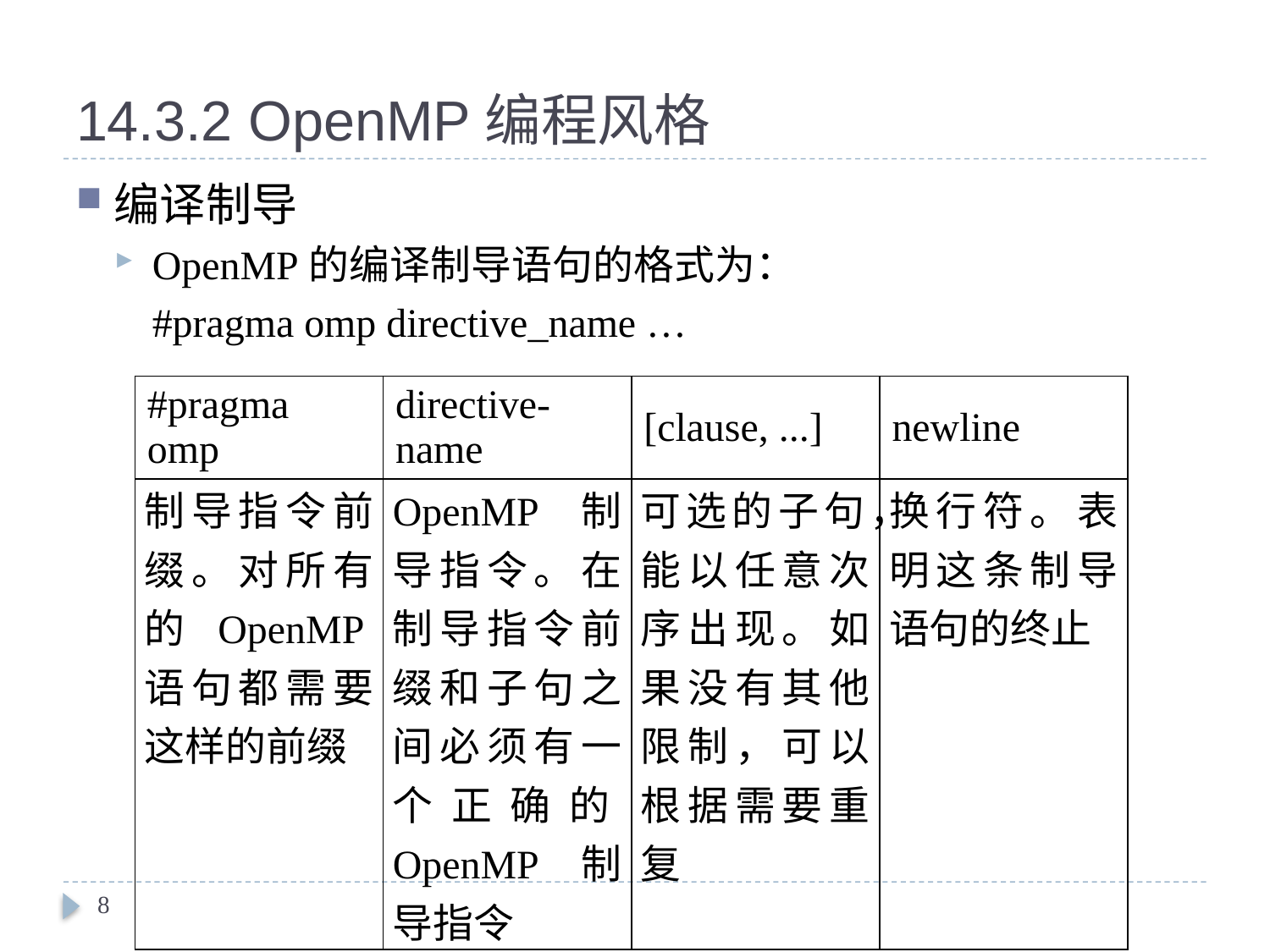

# 14.3.2 OpenMP编程风格
编译制导
OpenMP的编译制导语句的格式为：
	#pragma omp directive_name …
| #pragma omp | directive-name | [clause, ...] | newline |
| --- | --- | --- | --- |
| 制导指令前缀。对所有的OpenMP语句都需要这样的前缀 | OpenMP制导指令。在制导指令前缀和子句之间必须有一个正确的OpenMP制导指令 | 可选的子句，能以任意次序出现。如果没有其他限制，可以根据需要重复 | 换行符。表明这条制导语句的终止 |
8